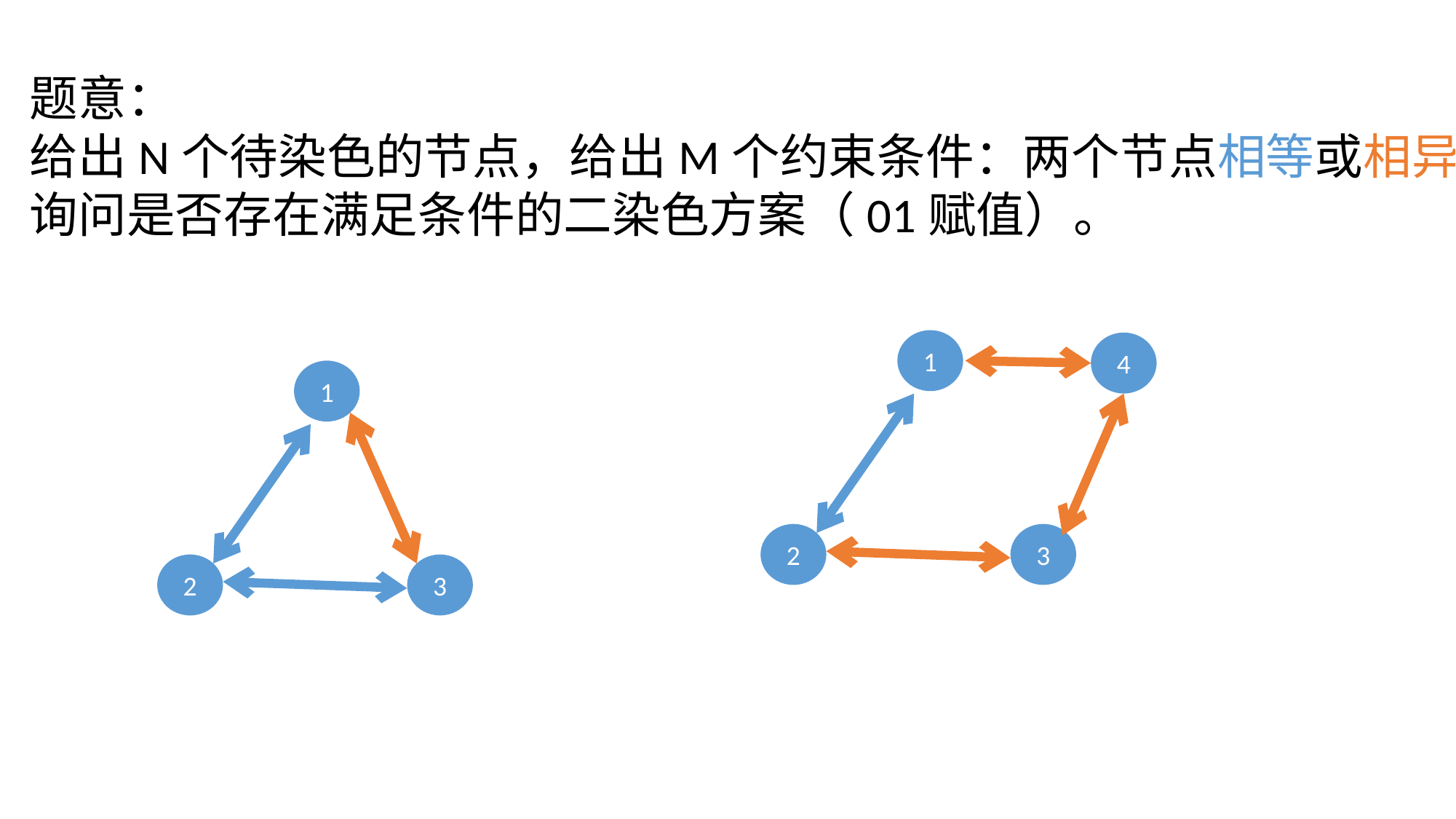

题意：
给出N个待染色的节点，给出M个约束条件：两个节点相等或相异。
询问是否存在满足条件的二染色方案（01赋值）。

1
4
1
2
3
2
3